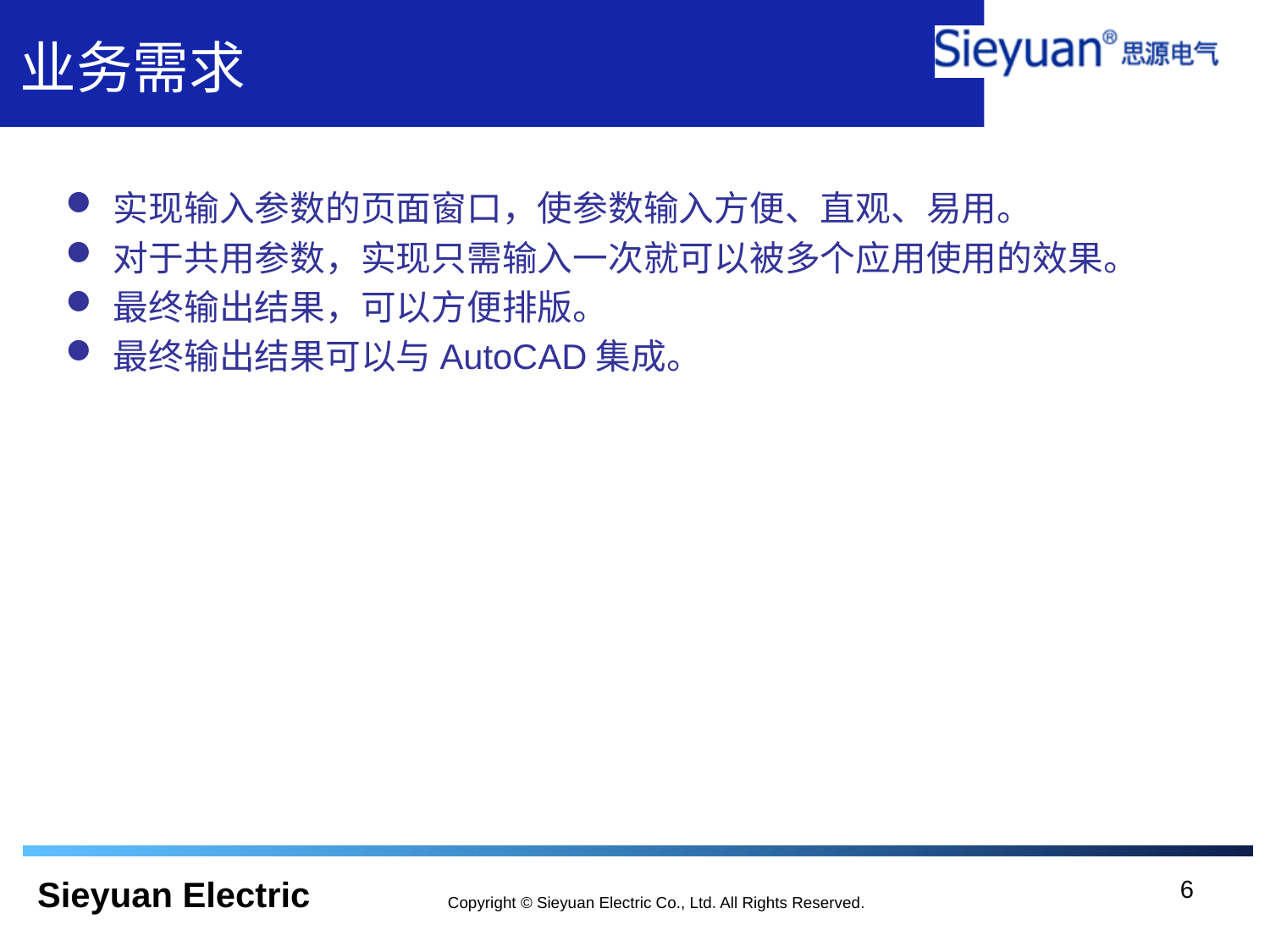

# 业务需求
实现输入参数的页面窗口，使参数输入方便、直观、易用。
对于共用参数，实现只需输入一次就可以被多个应用使用的效果。
最终输出结果，可以方便排版。
最终输出结果可以与AutoCAD集成。
6

Copyright © Sieyuan Electric Co., Ltd. All Rights Reserved.